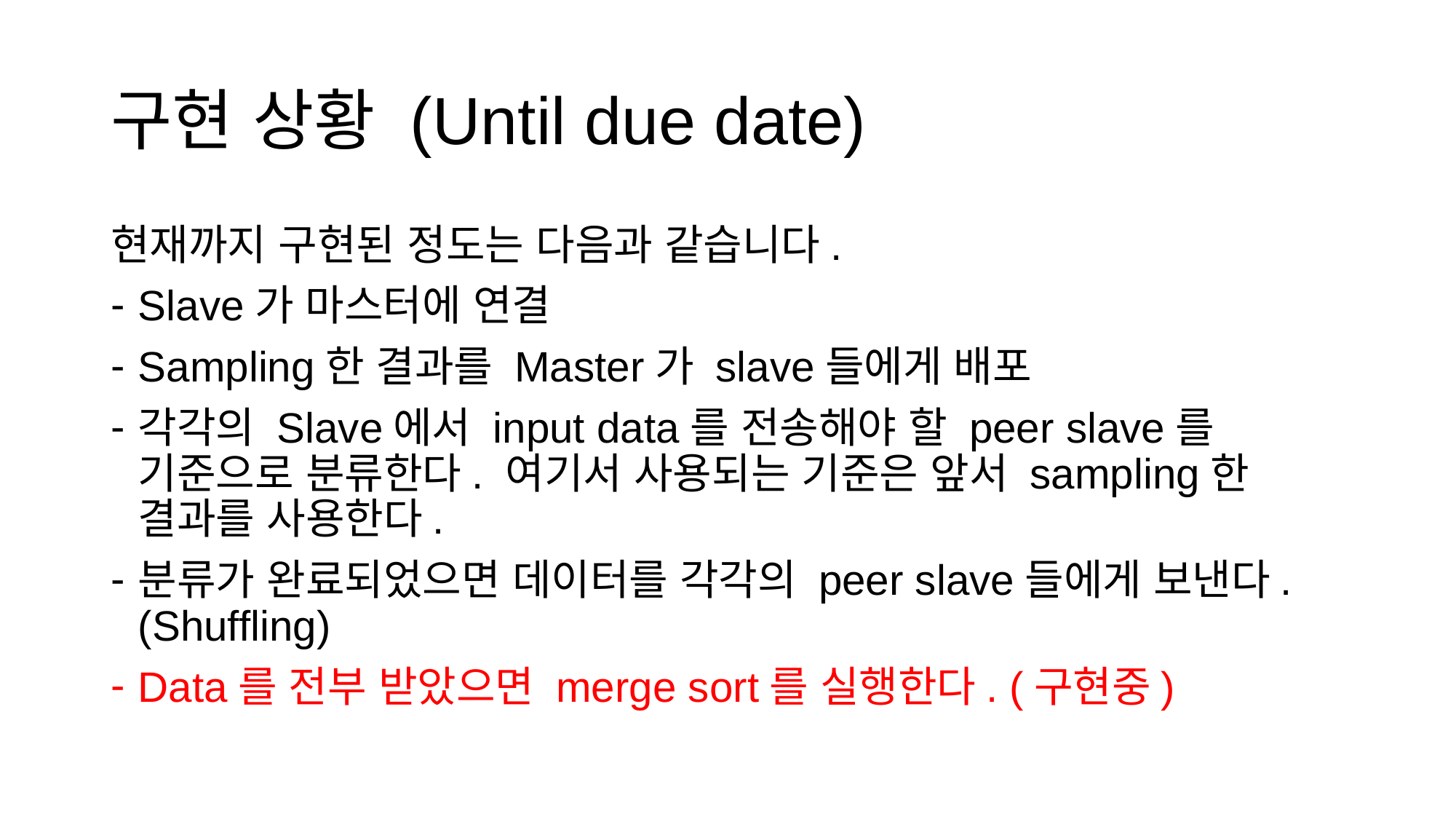

# 구현 상황 (Until due date)
현재까지 구현된 정도는 다음과 같습니다.
Slave가 마스터에 연결
Sampling한 결과를 Master가 slave들에게 배포
각각의 Slave에서 input data를 전송해야 할 peer slave를 기준으로 분류한다. 여기서 사용되는 기준은 앞서 sampling한 결과를 사용한다.
분류가 완료되었으면 데이터를 각각의 peer slave들에게 보낸다. (Shuffling)
Data를 전부 받았으면 merge sort를 실행한다. (구현중)